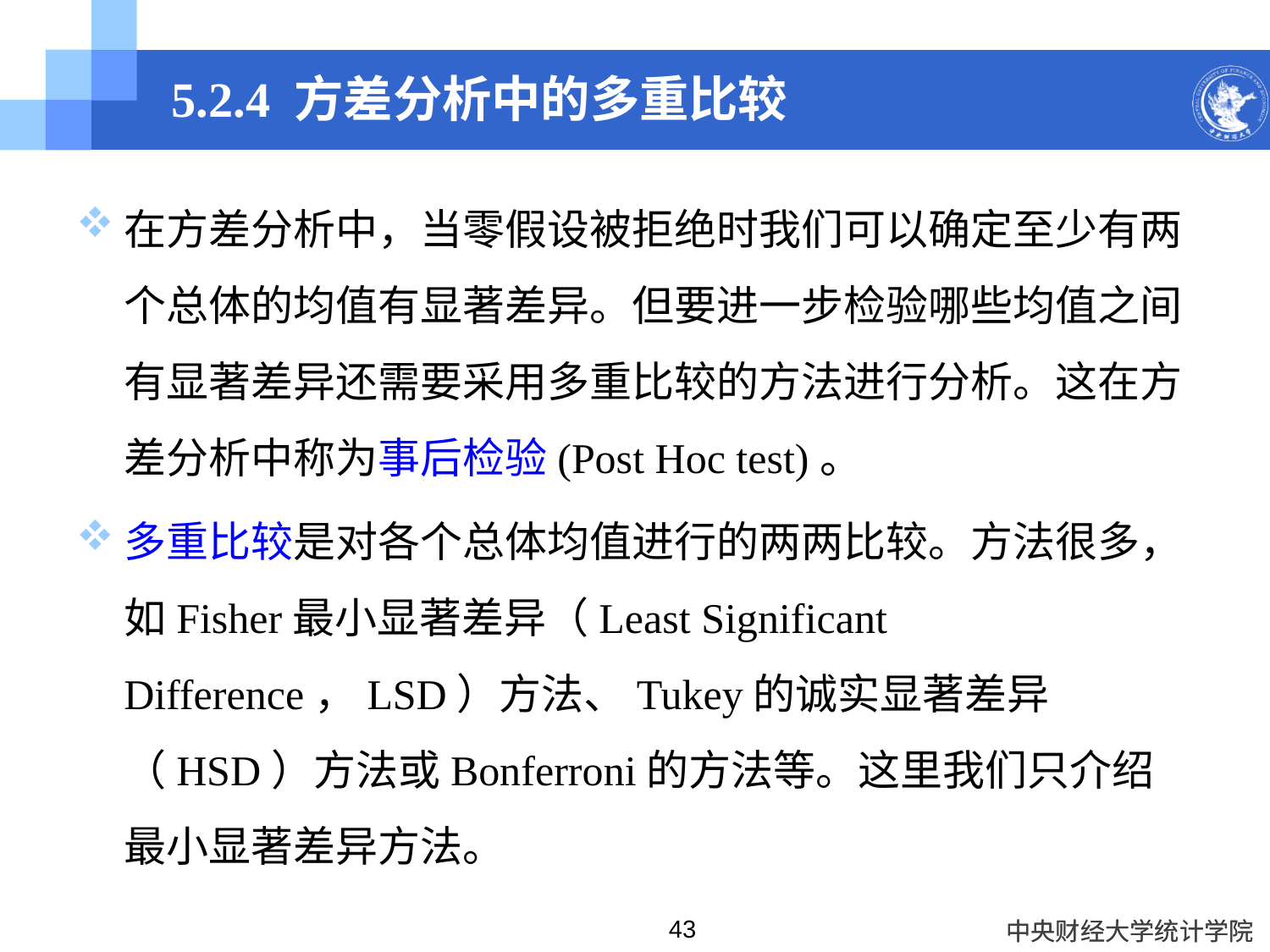

# 5.2.4 方差分析中的多重比较
在方差分析中，当零假设被拒绝时我们可以确定至少有两个总体的均值有显著差异。但要进一步检验哪些均值之间有显著差异还需要采用多重比较的方法进行分析。这在方差分析中称为事后检验(Post Hoc test)。
多重比较是对各个总体均值进行的两两比较。方法很多，如Fisher最小显著差异（Least Significant Difference，LSD）方法、Tukey的诚实显著差异（HSD）方法或Bonferroni的方法等。这里我们只介绍最小显著差异方法。
43